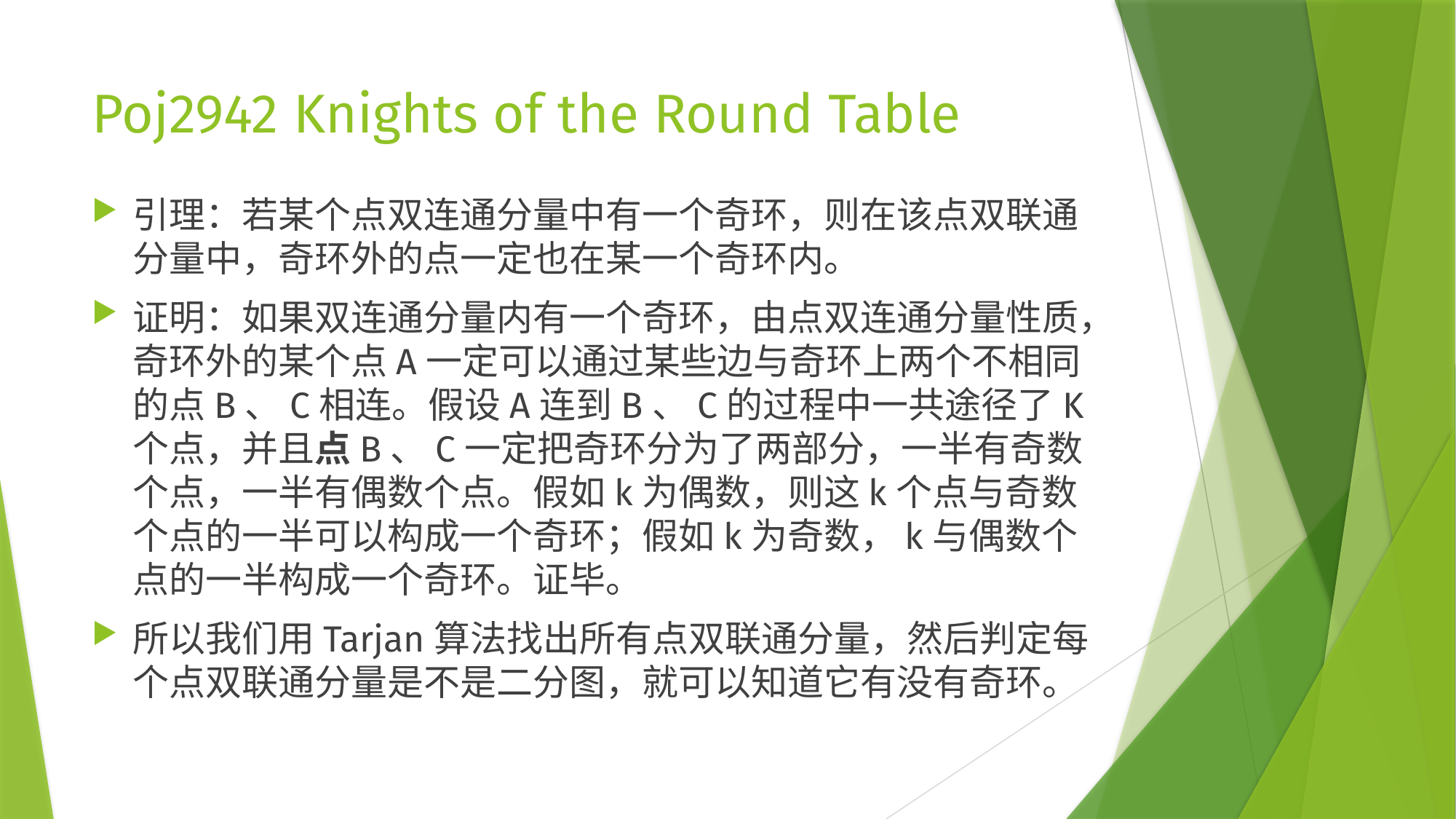

# Poj2942 Knights of the Round Table
引理：若某个点双连通分量中有一个奇环，则在该点双联通分量中，奇环外的点一定也在某一个奇环内。
证明：如果双连通分量内有一个奇环，由点双连通分量性质，奇环外的某个点A一定可以通过某些边与奇环上两个不相同的点B、C相连。假设A连到B、C的过程中一共途径了K个点，并且点B、C一定把奇环分为了两部分，一半有奇数个点，一半有偶数个点。假如k为偶数，则这k个点与奇数个点的一半可以构成一个奇环；假如k为奇数，k与偶数个点的一半构成一个奇环。证毕。
所以我们用Tarjan算法找出所有点双联通分量，然后判定每个点双联通分量是不是二分图，就可以知道它有没有奇环。